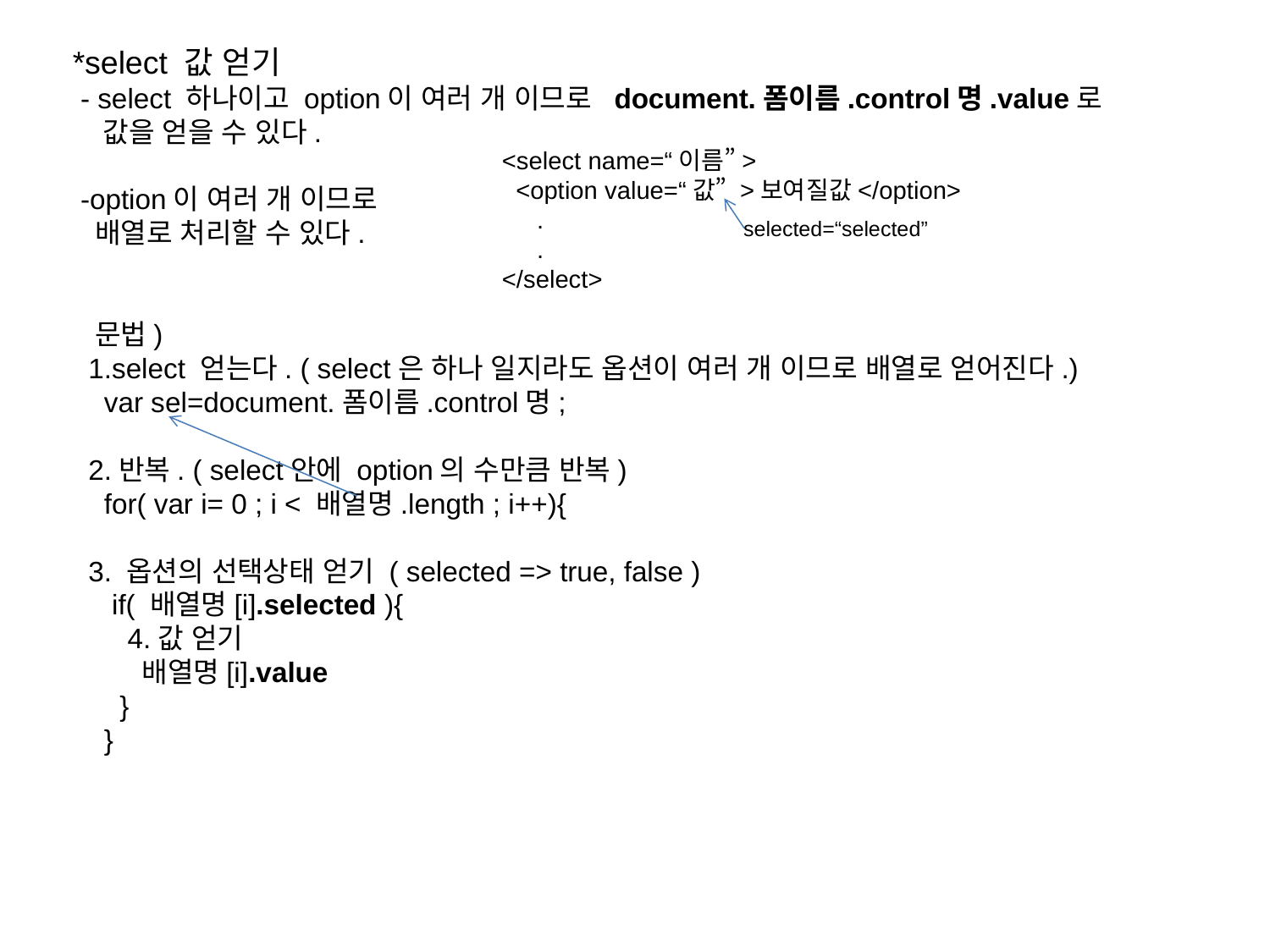

*select 값 얻기
 - select 하나이고 option이 여러 개 이므로  document.폼이름.control명.value로
   값을 얻을 수 있다.

 -option이 여러 개 이므로
  배열로 처리할 수 있다.

  문법)
  1.select 얻는다. ( select은 하나 일지라도 옵션이 여러 개 이므로 배열로 얻어진다.)
    var sel=document.폼이름.control명;

  2.반복. ( select안에 option의 수만큼 반복)
    for( var i= 0 ; i < 배열명.length ; i++){

  3. 옵션의 선택상태 얻기 ( selected => true, false )
     if( 배열명[i].selected ){
       4.값 얻기
        배열명[i].value
      }
    }
<select name=“이름”>
  <option value=“값” >보여질값</option>
     .
     .
</select>
selected=“selected”